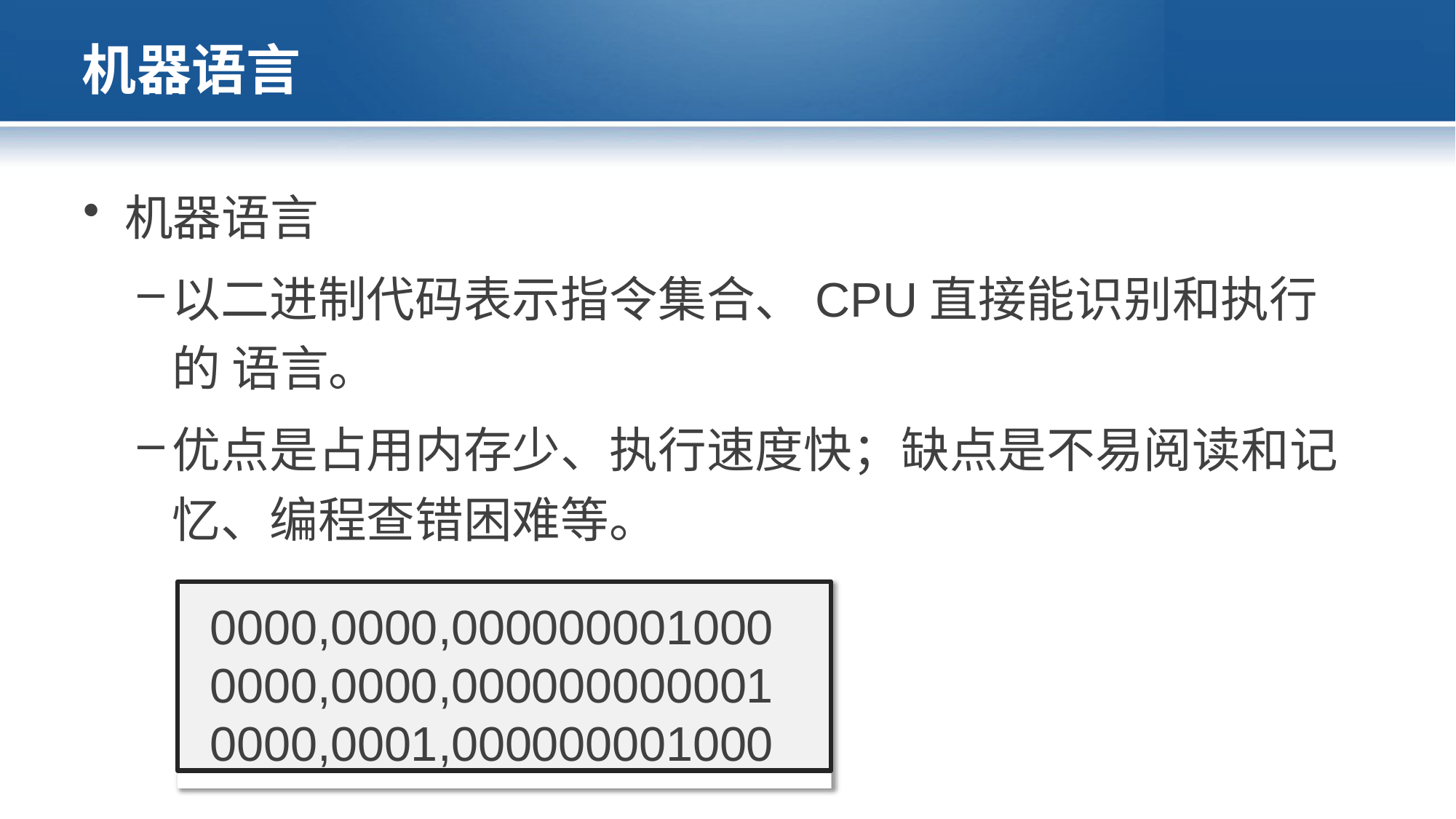

# 机器语言
机器语言
以二进制代码表示指令集合、CPU直接能识别和执行的 语言。
优点是占用内存少、执行速度快；缺点是不易阅读和记 忆、编程查错困难等。

0000,0000,000000001000
0000,0000,000000000001
0000,0001,000000001000